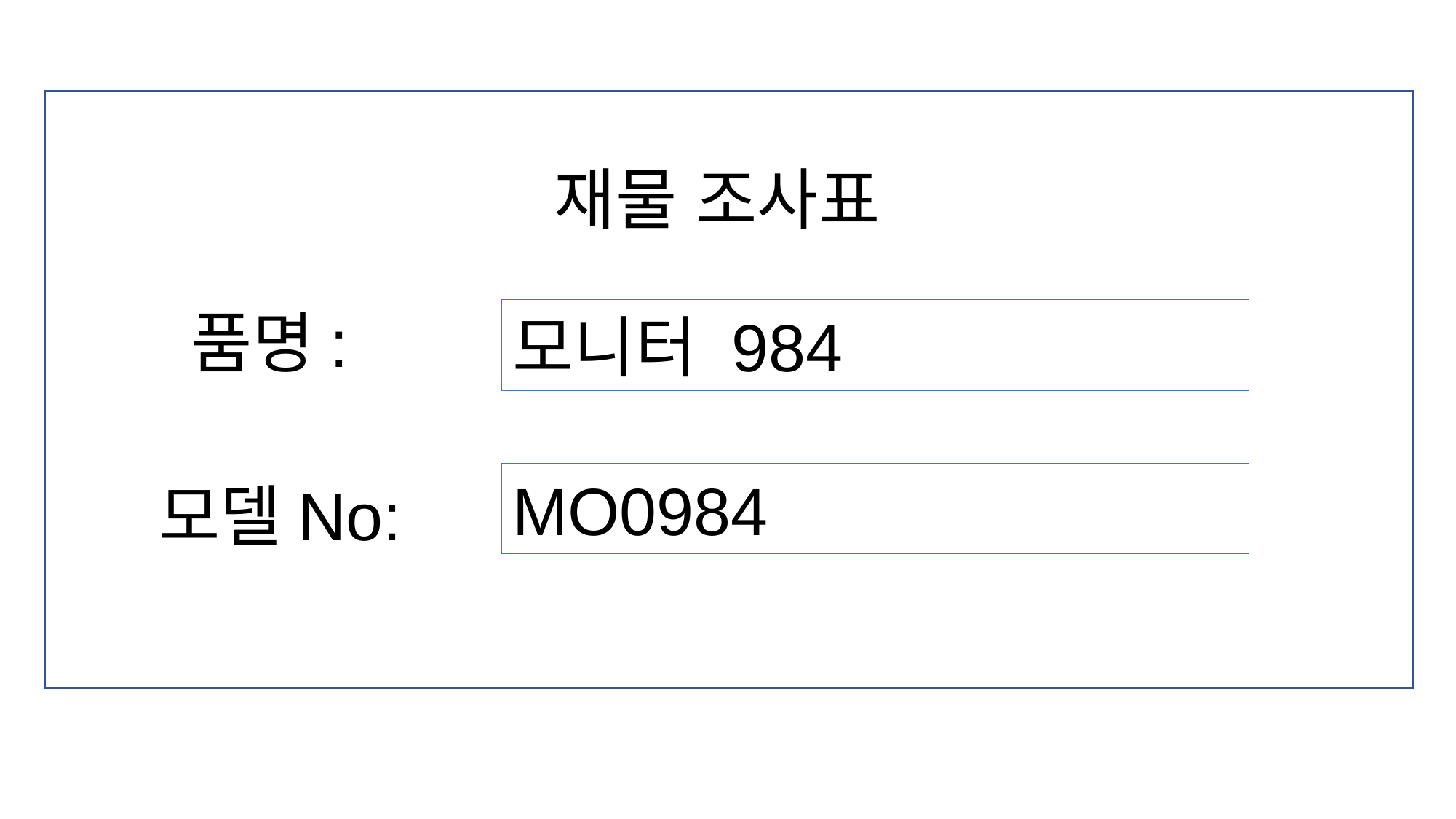

재물 조사표
품명:
모니터 984
MO0984
모델No: